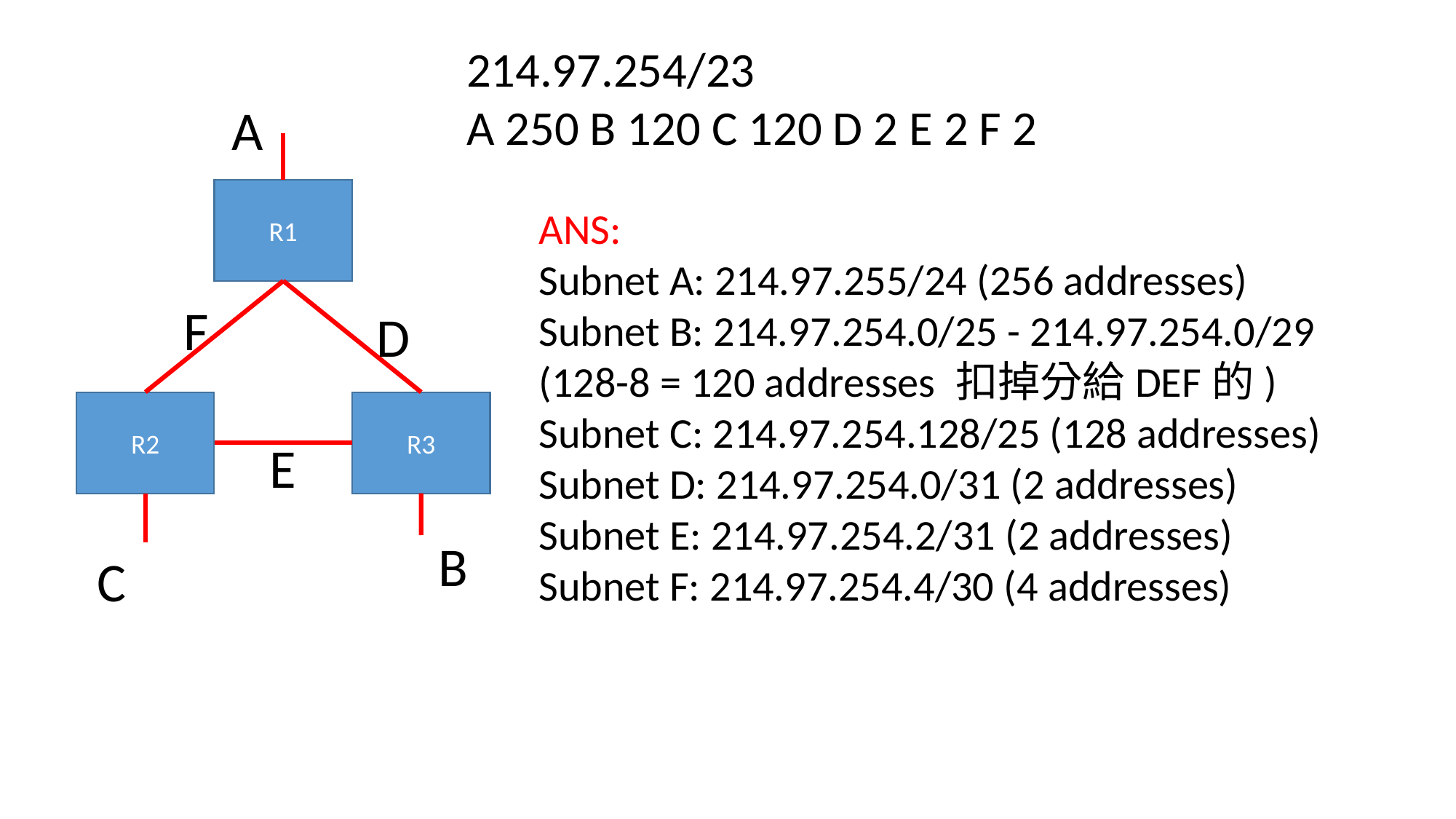

214.97.254/23
A 250 B 120 C 120 D 2 E 2 F 2
A
R1
F
D
R2
R3
E
B
C
ANS:
Subnet A: 214.97.255/24 (256 addresses)
Subnet B: 214.97.254.0/25 - 214.97.254.0/29 (128-8 = 120 addresses 扣掉分給DEF的)
Subnet C: 214.97.254.128/25 (128 addresses)
Subnet D: 214.97.254.0/31 (2 addresses)
Subnet E: 214.97.254.2/31 (2 addresses)
Subnet F: 214.97.254.4/30 (4 addresses)